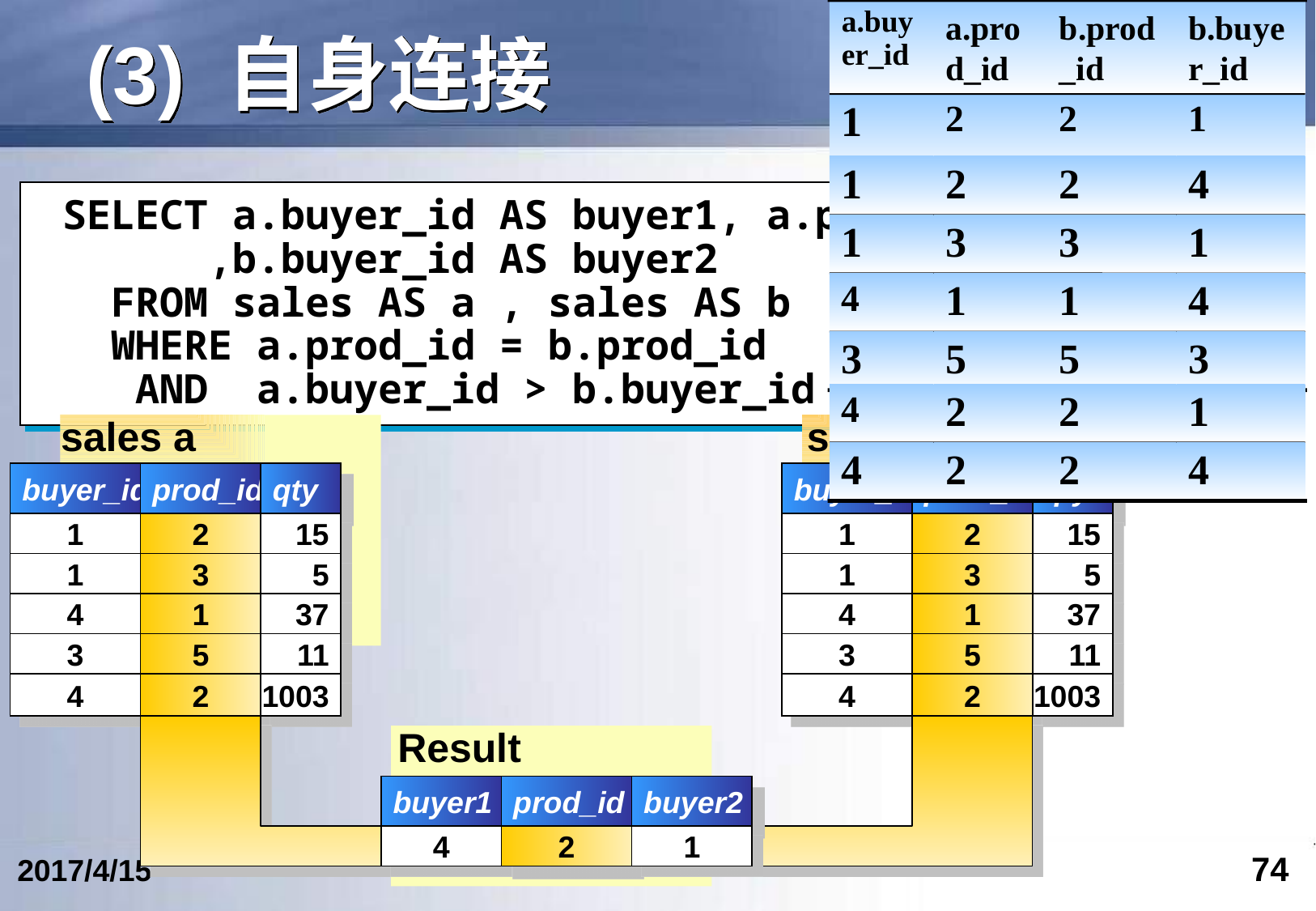

a.buyer_id

a.prod_id
b.prod_id
b.buyer_id
1

2
2
1

# (3) 自身连接
1
2
2
4

SELECT a.buyer_id AS buyer1, a.prod_id
      ,b.buyer_id AS buyer2
  FROM sales AS a , sales AS b
  WHERE a.prod_id = b.prod_id
   AND  a.buyer_id > b.buyer_id
sales a
sales b

buyer_id
prod_id
qty
1
2
15
1
3
5
4
1
37
3
5
11
4
2
1003
buyer_id
prod_id
qty
1
2
15
1
3
5
4
1
37
3
5
11
4
2
1003

Result

buyer1
prod_id
buyer2
4
2
1
1
3
3
1

4
1
1
4

3
5
5
3

4
2
2
1

4
2
2
4

74
2017/4/15